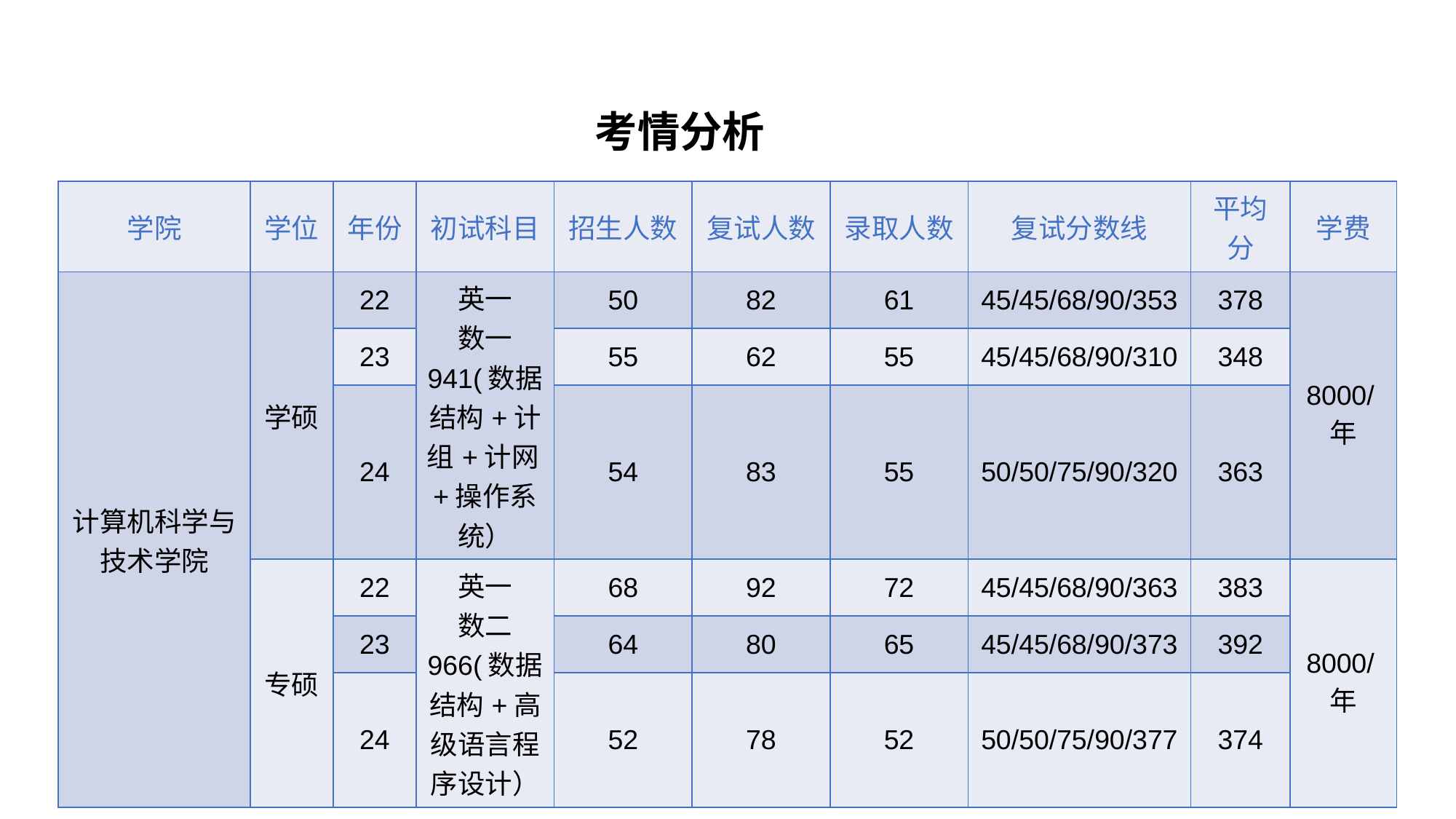

考情分析
| 学院 | 学位 | 年份 | 初试科目 | 招生人数 | 复试人数 | 录取人数 | 复试分数线 | 平均分 | 学费 |
| --- | --- | --- | --- | --- | --- | --- | --- | --- | --- |
| 计算机科学与技术学院 | 学硕 | 22 | 英一 数一 941(数据结构+计组+计网+操作系统） | 50 | 82 | 61 | 45/45/68/90/353 | 378 | 8000/年 |
|  |  | 23 |  | 55 | 62 | 55 | 45/45/68/90/310 | 348 |  |
|  |  | 24 |  | 54 | 83 | 55 | 50/50/75/90/320 | 363 |  |
|  | 专硕 | 22 | 英一 数二 966(数据结构+高级语言程序设计） | 68 | 92 | 72 | 45/45/68/90/363 | 383 | 8000/年 |
|  |  | 23 |  | 64 | 80 | 65 | 45/45/68/90/373 | 392 |  |
|  |  | 24 |  | 52 | 78 | 52 | 50/50/75/90/377 | 374 |  |